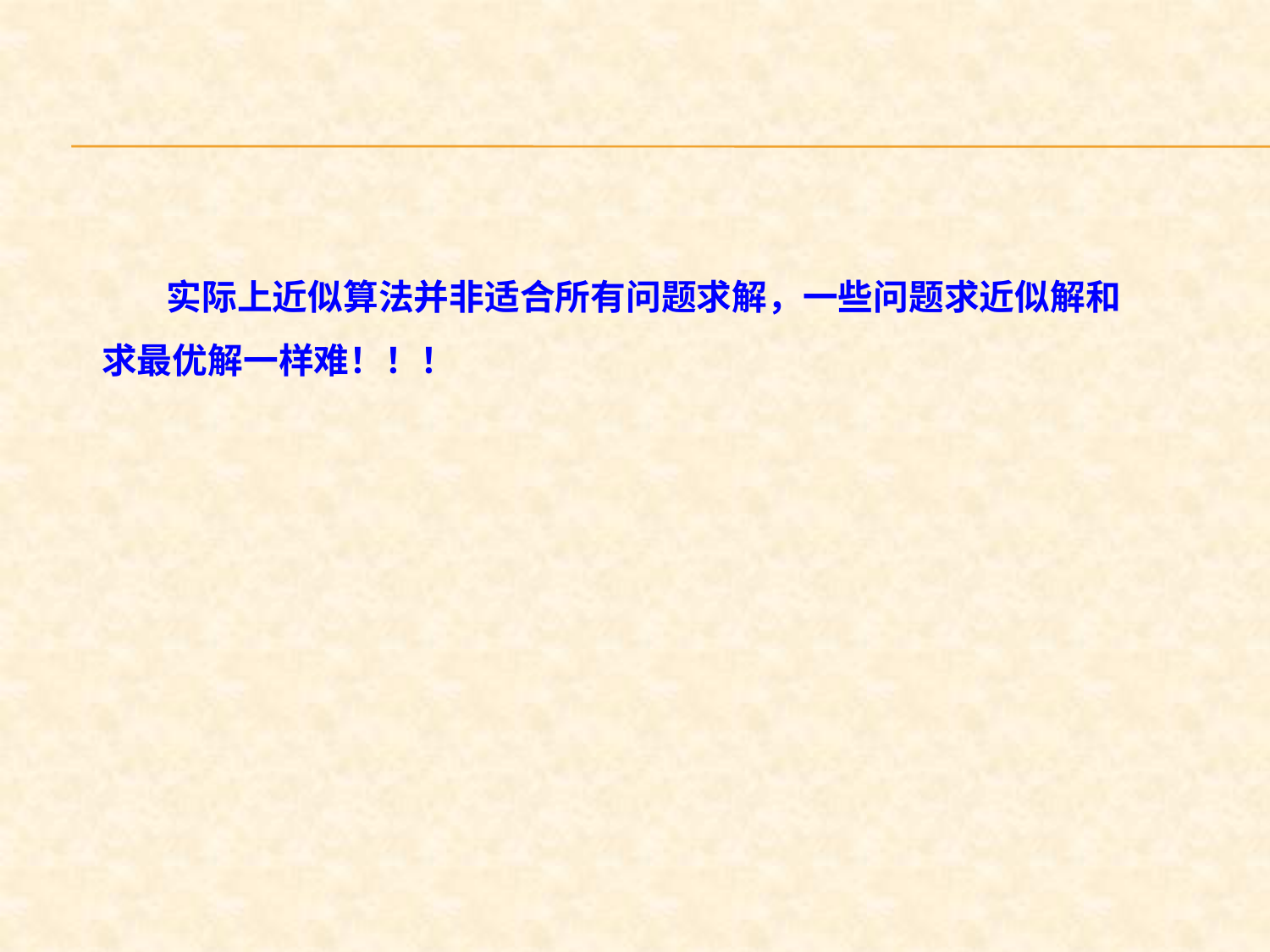

实际上近似算法并非适合所有问题求解，一些问题求近似解和求最优解一样难！！！